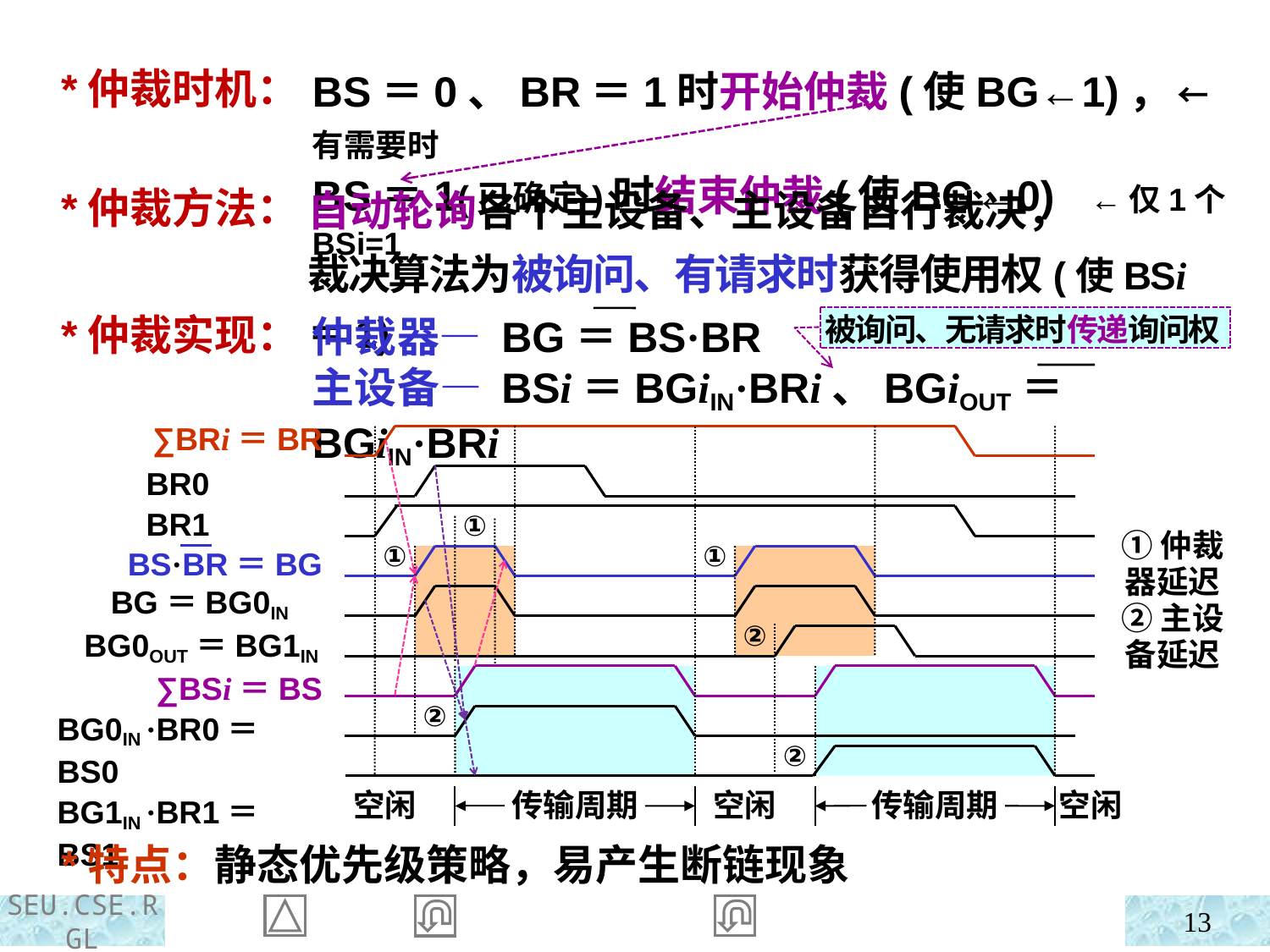

*仲裁时机：

  *仲裁方法：

  *仲裁实现：
BS＝0、BR＝1时开始仲裁(使BG←1)， ←有需要时
BS＝1(已确定)时结束仲裁(使BG←0)   ←仅1个BSi=1
自动轮询各个主设备、主设备自行裁决，
裁决算法为被询问、有请求时获得使用权(使BSi＝1)
仲裁器— BG＝BS·BR
主设备— BSi＝BGiIN·BRi、BGiOUT＝BGiIN·BRi

被询问、无请求时传递询问权
 ∑BRi＝BR
          BR0
          BR1
BS·BR＝BG
      BG＝BG0IN
   BG0OUT＝BG1IN
 ∑BSi＝BS
BG0IN ·BR0＝BS0
BG1IN ·BR1＝BS1

空闲
传输周期
空闲
传输周期
空闲
①
①仲裁器延迟
②主设备延迟
①
①
②
②
②
  *特点：静态优先级策略，易产生断链现象

13